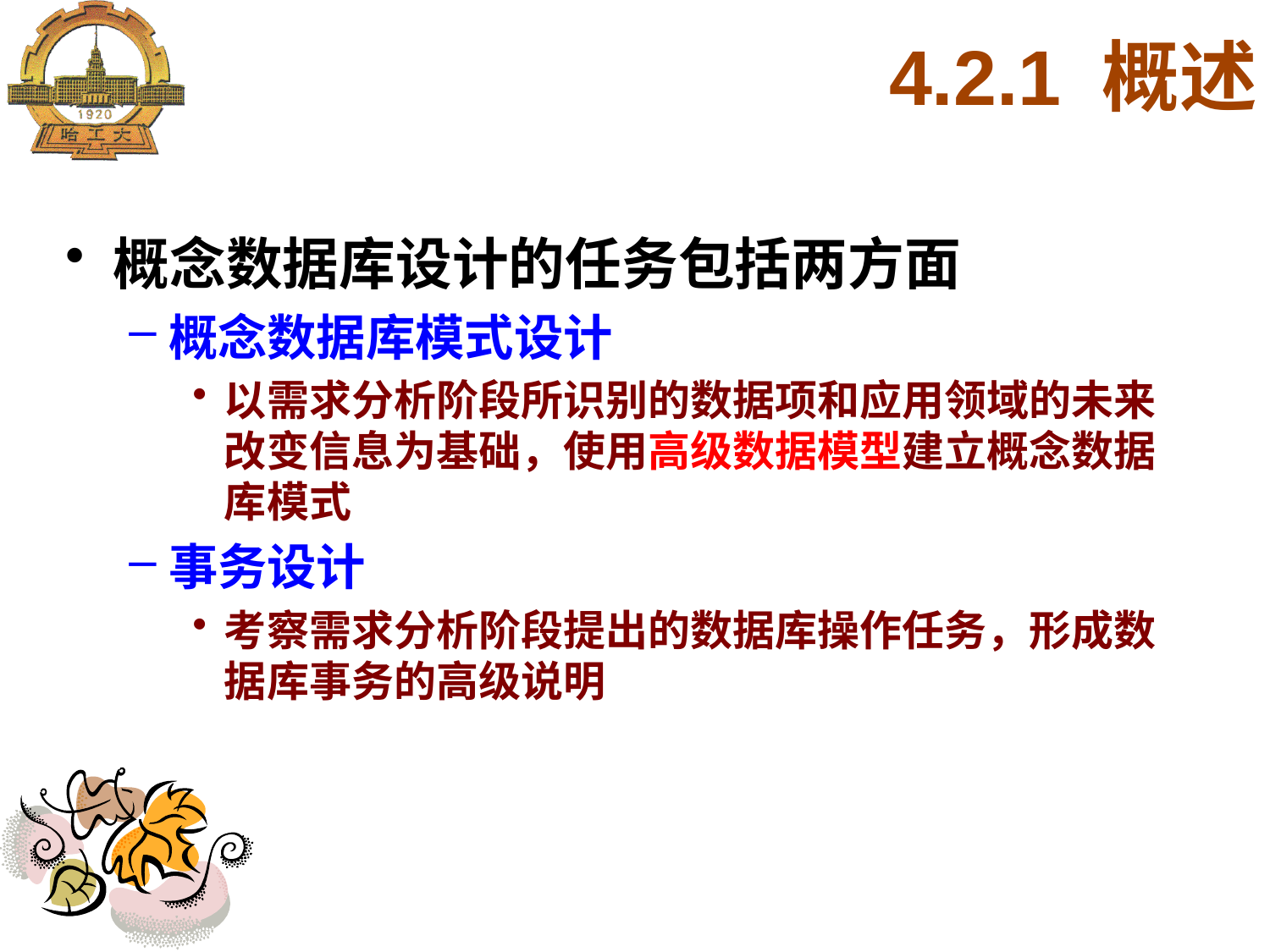

概念数据库设计的任务包括两方面
概念数据库模式设计
以需求分析阶段所识别的数据项和应用领域的未来改变信息为基础，使用高级数据模型建立概念数据库模式
事务设计
考察需求分析阶段提出的数据库操作任务，形成数据库事务的高级说明
4.2.1 概述